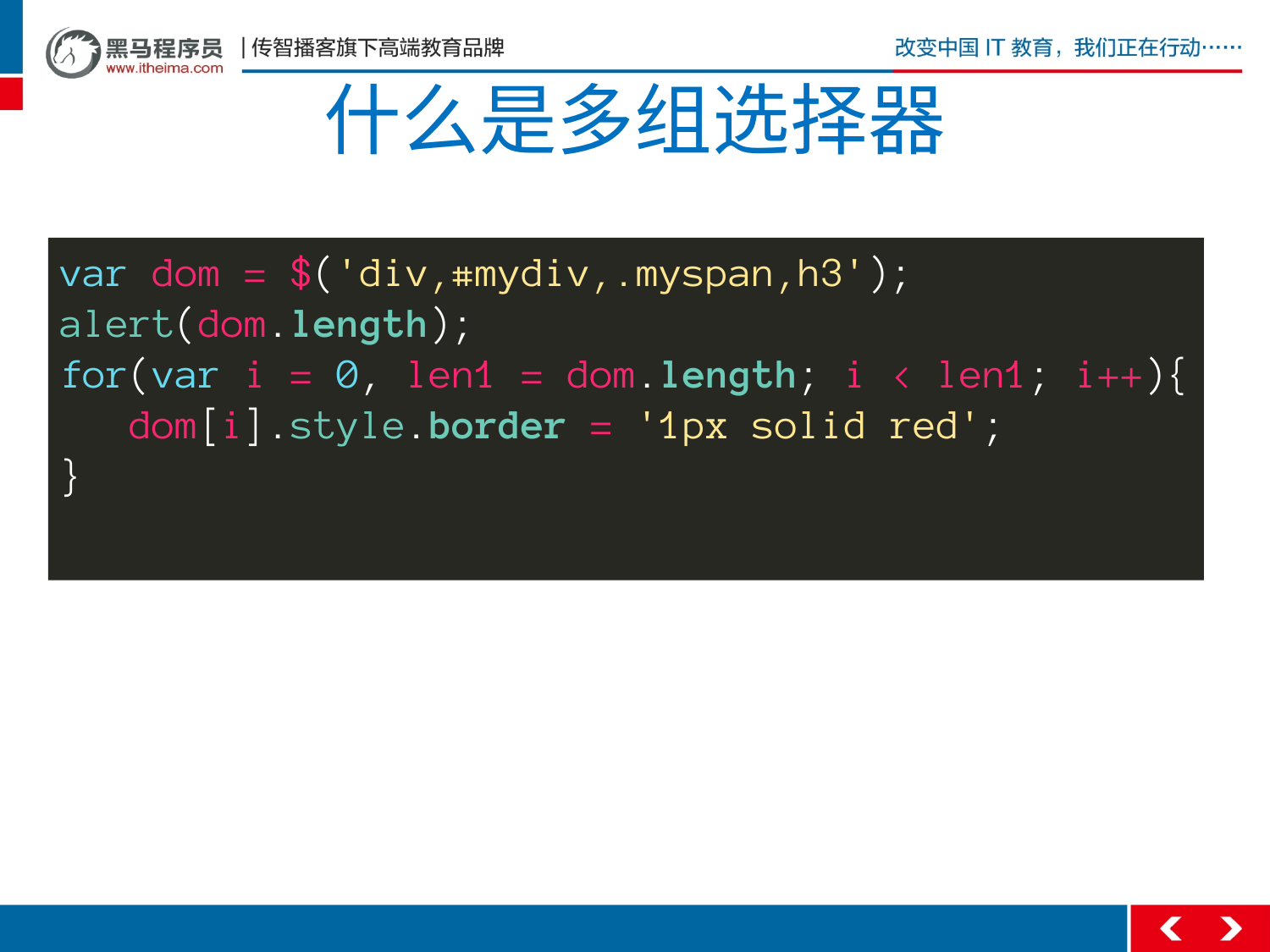

# 什么是多组选择器

var dom = $('div,#mydiv,.myspan,h3');
alert(dom.length);
for(var i = 0, len1 = dom.length; i < len1; i++){
   dom[i].style.border = '1px solid red';
}